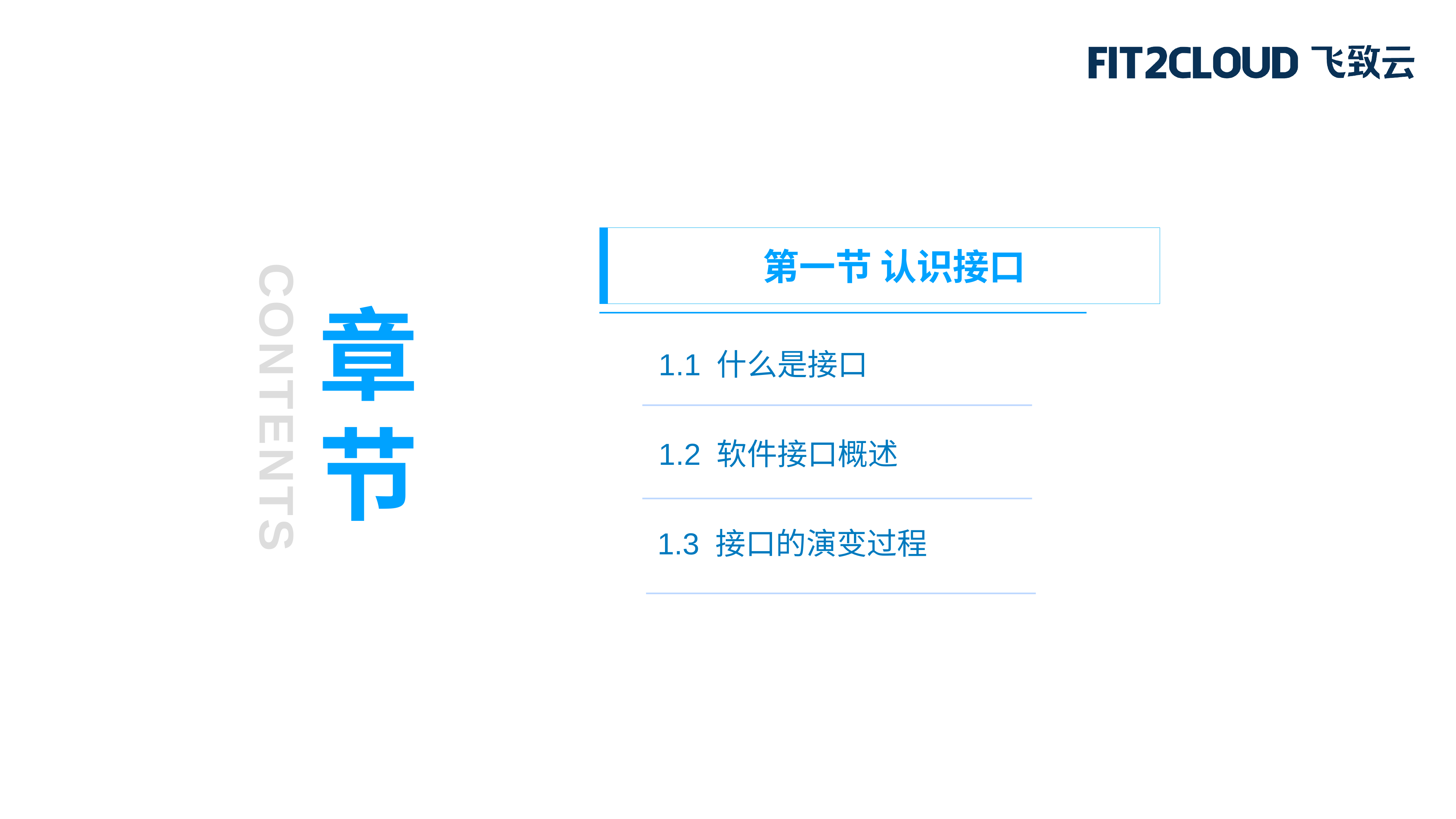

第一节 认识接口
章
节

1.1 什么是接口
CONTENTS

1.2 软件接口概述

1.3 接口的演变过程